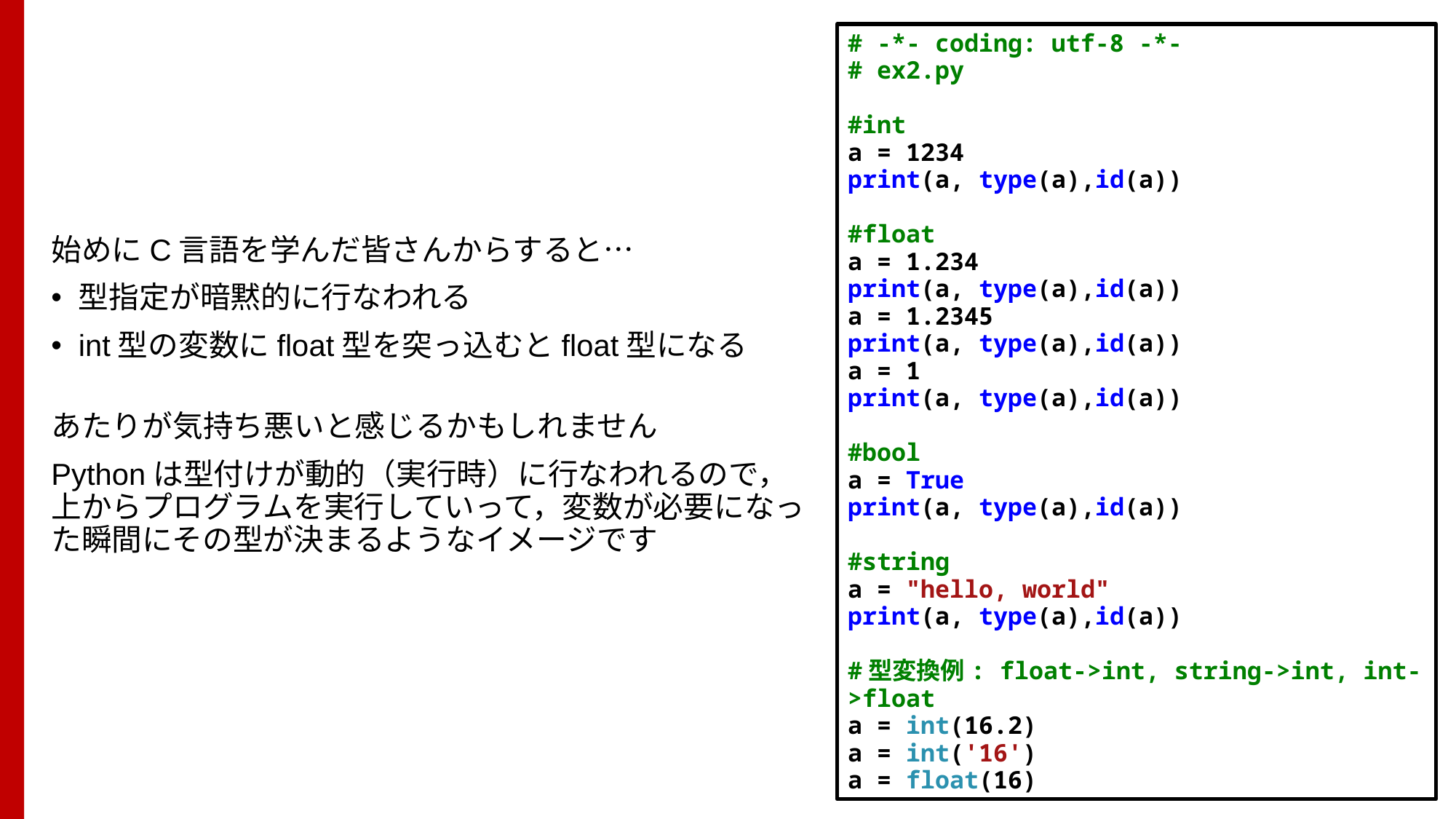

# -*- coding: utf-8 -*-
# ex2.py

#int
a = 1234
print(a, type(a),id(a))

#float
a = 1.234
print(a, type(a),id(a))
a = 1.2345
print(a, type(a),id(a))
a = 1
print(a, type(a),id(a))

#bool
a = True
print(a, type(a),id(a))

#string
a = "hello, world"
print(a, type(a),id(a))

#型変換例: float->int, string->int, int->float
a = int(16.2)
a = int('16')
a = float(16)
#
始めにC言語を学んだ皆さんからすると…
型指定が暗黙的に行なわれる
int型の変数にfloat型を突っ込むとfloat型になる
あたりが気持ち悪いと感じるかもしれません
Pythonは型付けが動的（実行時）に行なわれるので，上からプログラムを実行していって，変数が必要になった瞬間にその型が決まるようなイメージです